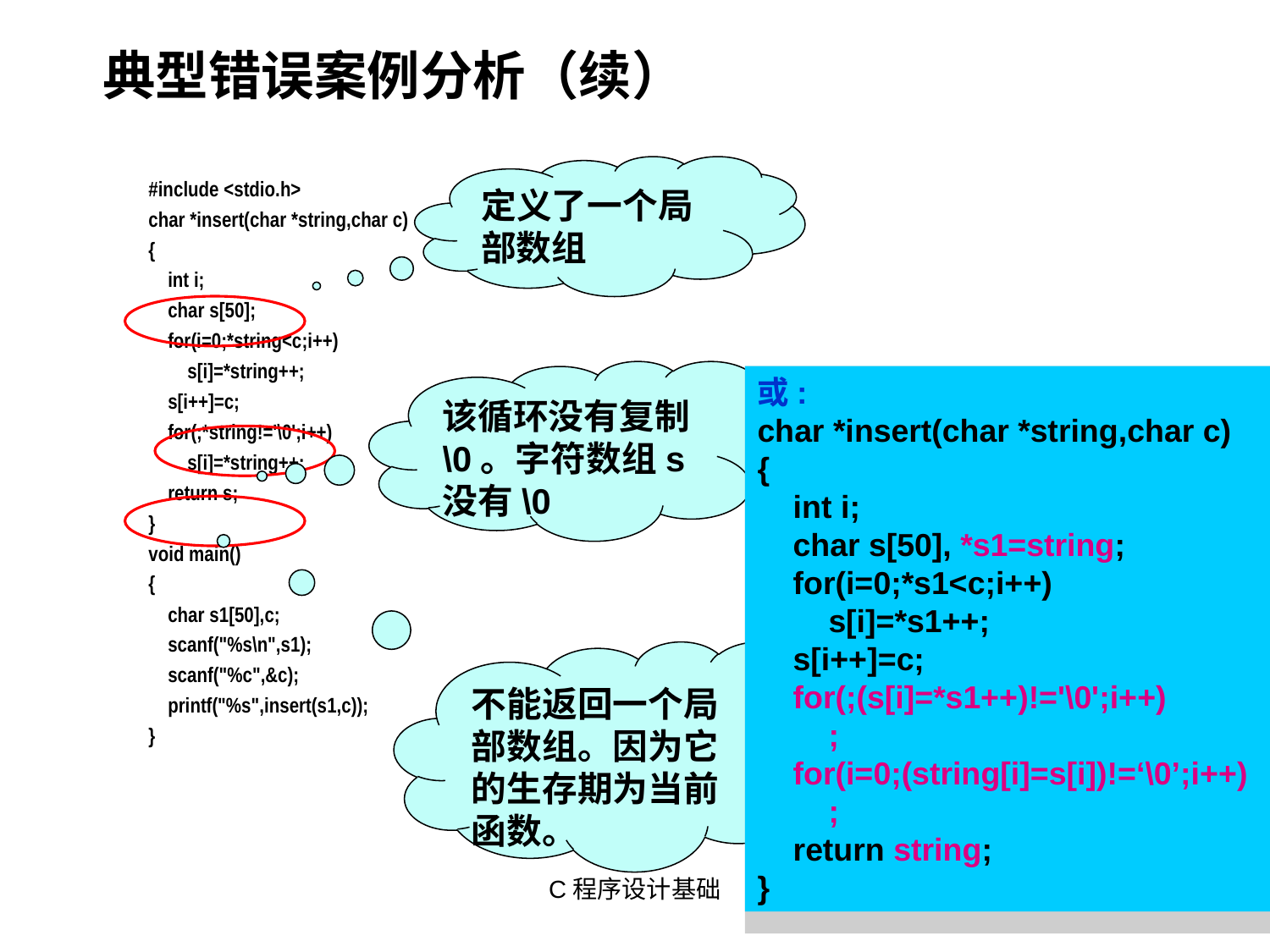

# 典型错误案例分析（续）
定义了一个局部数组
#include <stdio.h>
char *insert(char *string,char c)
{
    int i;
    char s[50];
    for(i=0;*string<c;i++)
        s[i]=*string++;
    s[i++]=c;
    for(;*string!='\0';i++)
        s[i]=*string++;
    return s;
}
void main()
{
    char s1[50],c;
    scanf("%s\n",s1);
    scanf("%c",&c);
    printf("%s",insert(s1,c));
}

该循环没有复制\0。字符数组s没有\0
修改正确后:
char *insert(char *string,char c)
{
    int i;
    char *s;
    s = (char *)malloc(50);
    for(i=0;*string<c;i++)
        s[i]=*string++;
    s[i++]=c;
    for(;(s[i]=*string++)!='\0';i++)
        ;
    return s;
}

或:
char *insert(char *string,char c)
{
    int i;
    char s[50], *s1=string;
    for(i=0;*s1<c;i++)
        s[i]=*s1++;
    s[i++]=c;
    for(;(s[i]=*s1++)!='\0';i++)
        ;
    for(i=0;(string[i]=s[i])!=‘\0’;i++)
        ;
    return string;
}

不能返回一个局部数组。因为它的生存期为当前函数。
C程序设计基础
85